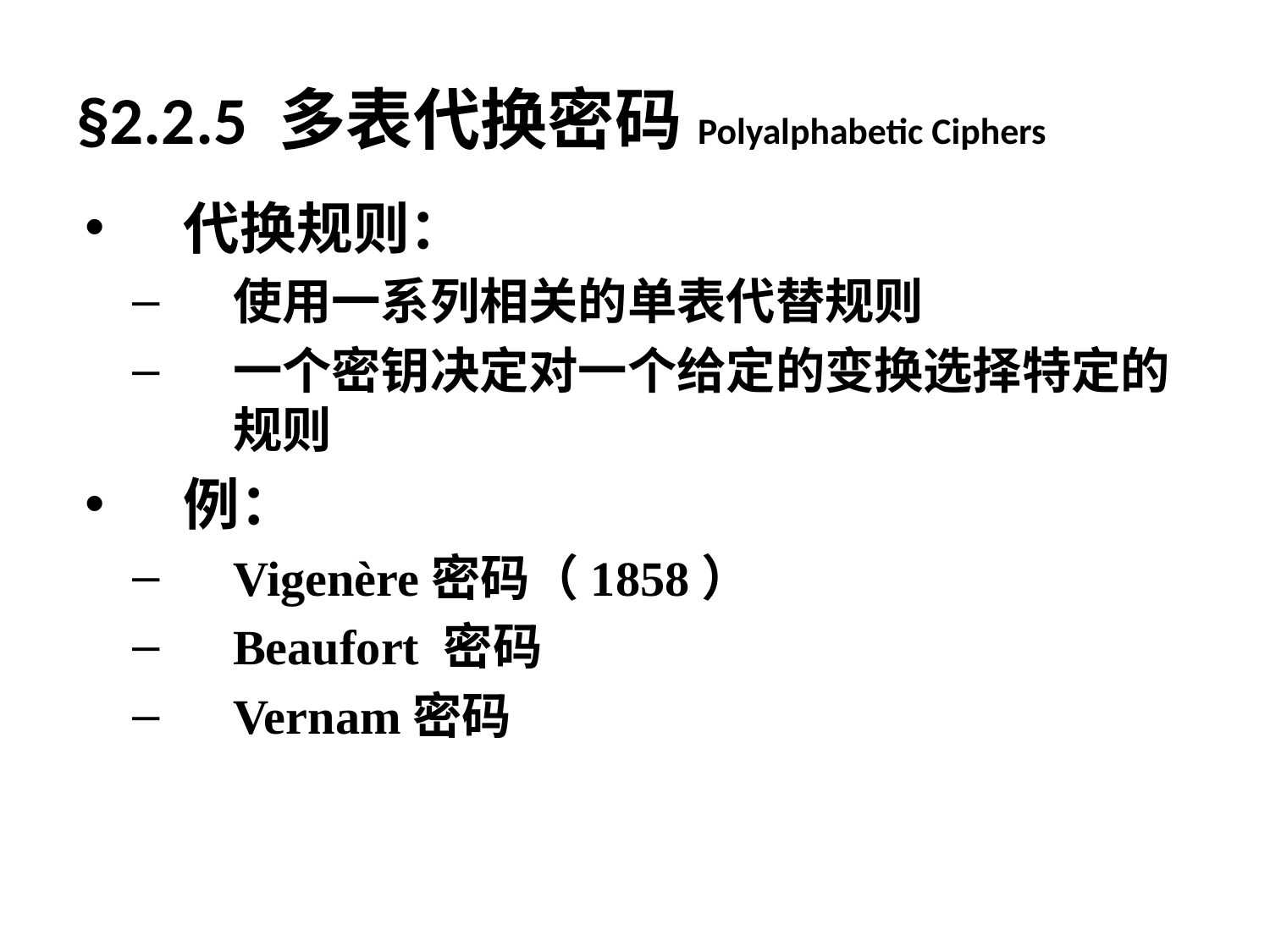

# §2.2.5 多表代换密码Polyalphabetic Ciphers
代换规则：
使用一系列相关的单表代替规则
一个密钥决定对一个给定的变换选择特定的规则
例：
Vigenère密码（1858）
Beaufort 密码
Vernam密码